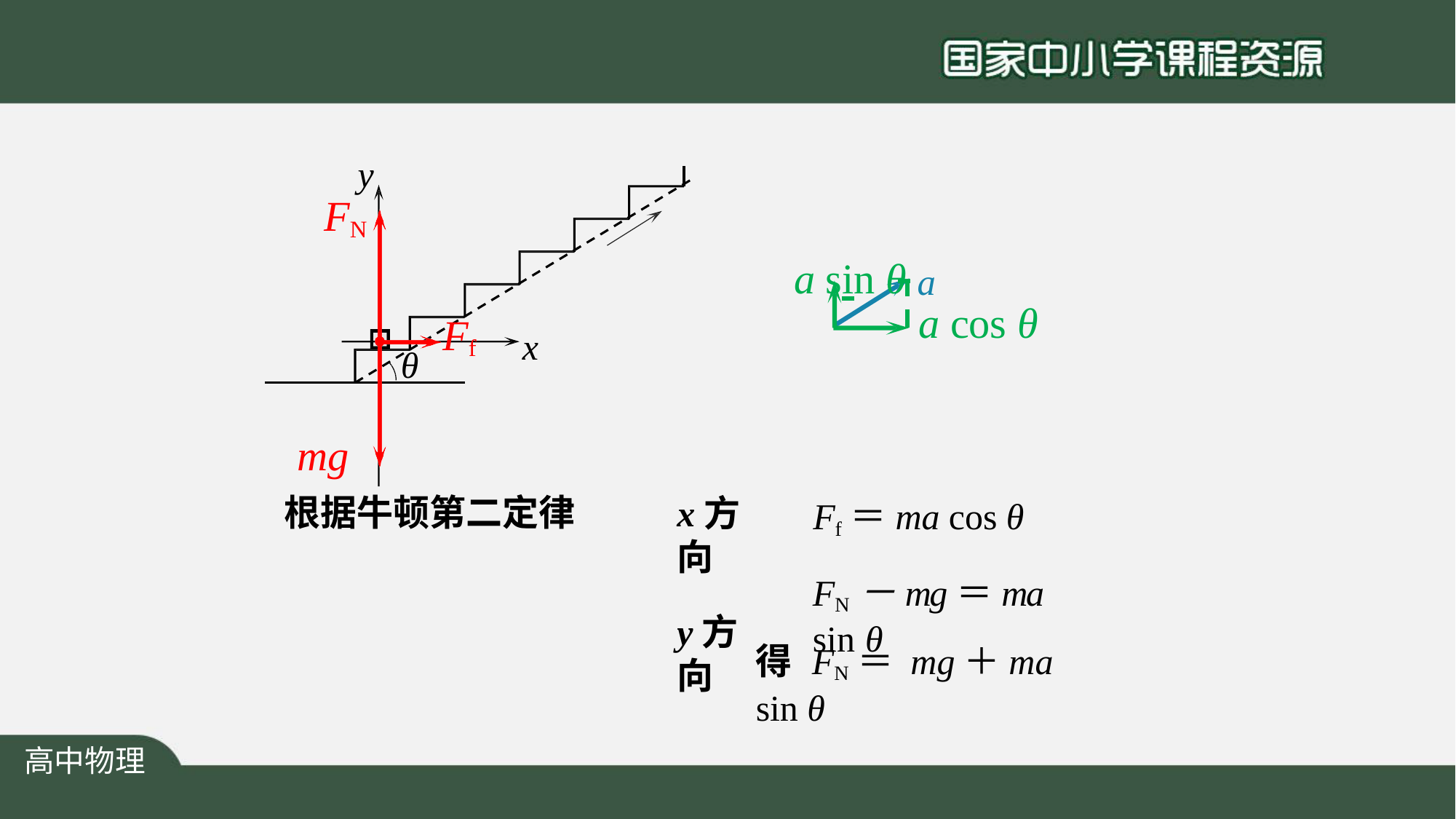

y
FN

a sin θ a

a cos θ
Ff

x

θ

mg
根据牛顿第二定律
x方向
y方向
Ff＝ma cos θ
FN－mg＝ma sin θ
得	FN＝ mg＋ma sin θ
高中物理